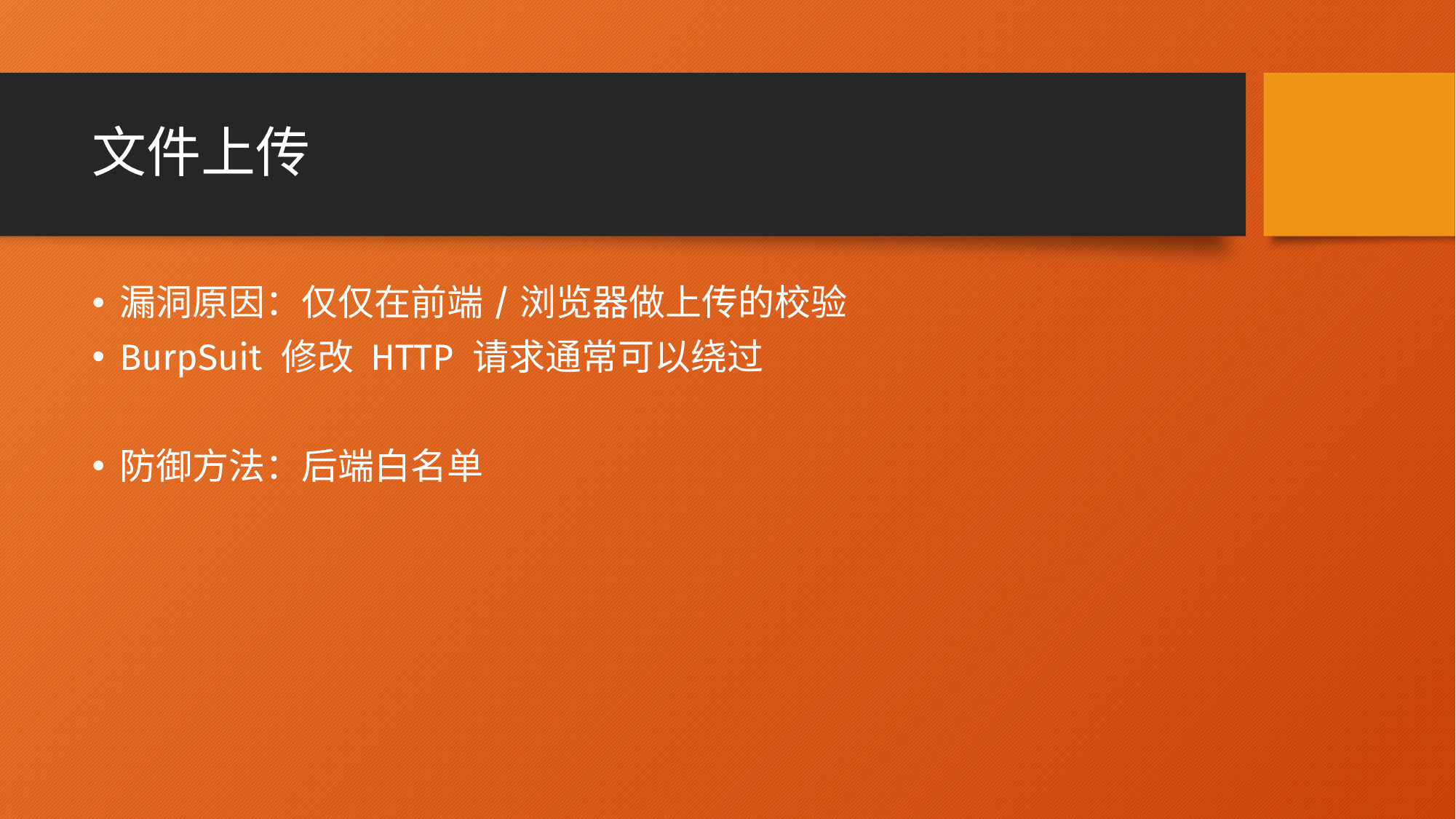

# 文件上传
漏洞原因：仅仅在前端/浏览器做上传的校验
BurpSuit 修改 HTTP 请求通常可以绕过

防御方法：后端白名单